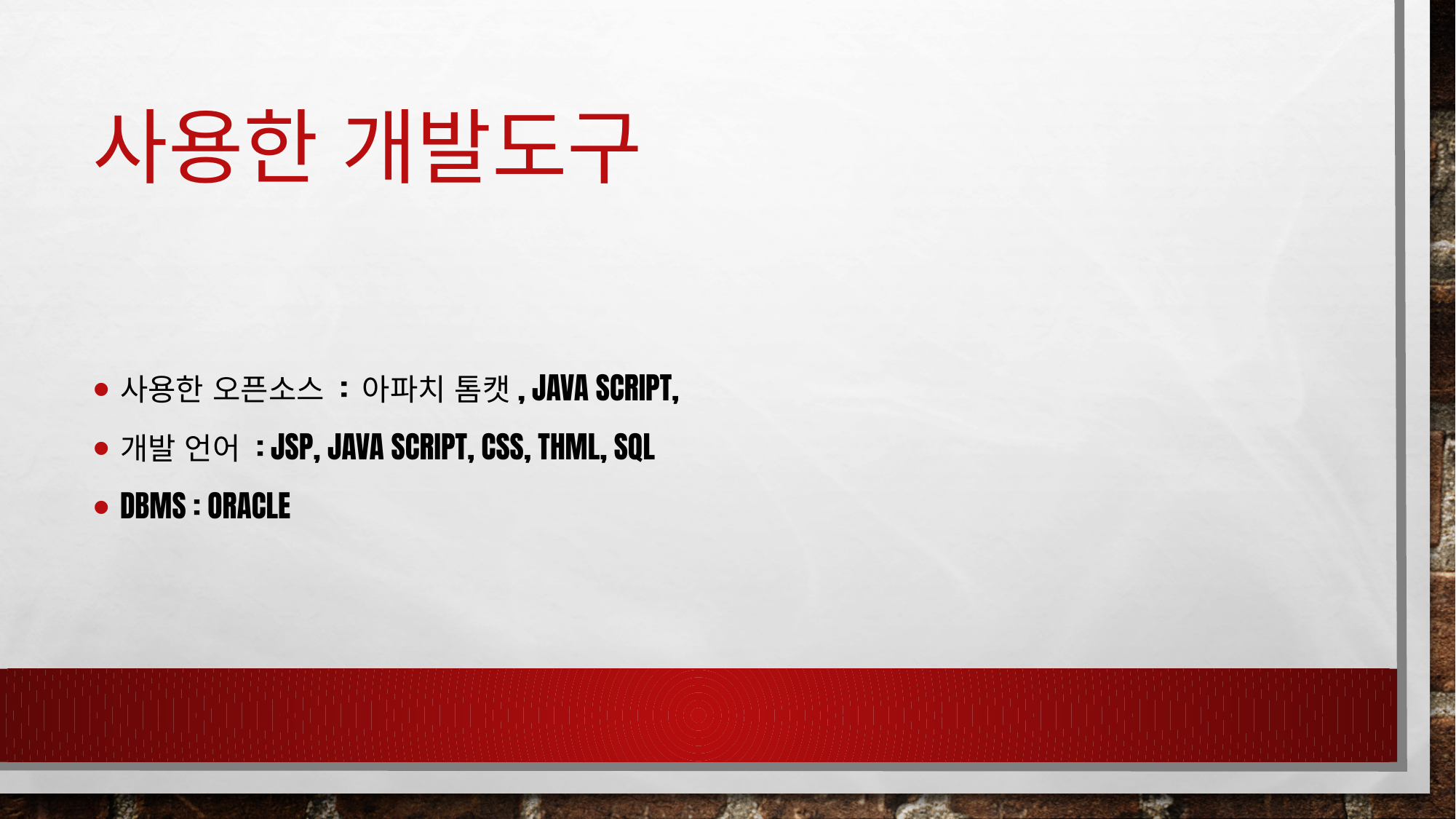

# 사용한 개발도구
사용한 오픈소스 : 아파치 톰캣, java script,
개발 언어 : jsp, java script, css, thml, sql
DBMS : oracle